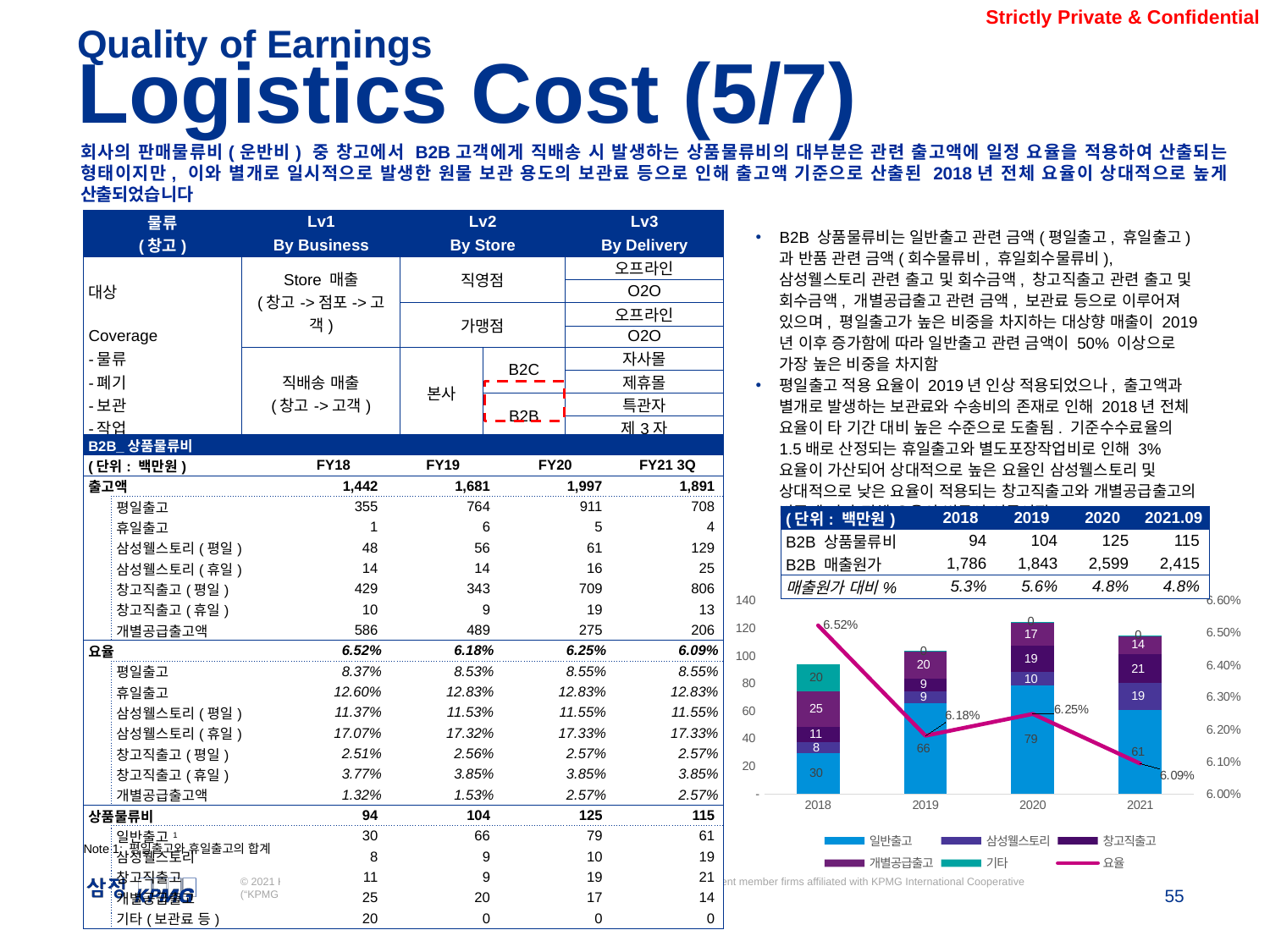

Quality of Earnings
Logistics Cost (5/7)
회사의 판매물류비(운반비) 중 창고에서 B2B고객에게 직배송 시 발생하는 상품물류비의 대부분은 관련 출고액에 일정 요율을 적용하여 산출되는 형태이지만, 이와 별개로 일시적으로 발생한 원물 보관 용도의 보관료 등으로 인해 출고액 기준으로 산출된 2018년 전체 요율이 상대적으로 높게 산출되었습니다
| 물류 | Lv1 | Lv2 |  | Lv3 |
| --- | --- | --- | --- | --- |
| (창고) | By Business | By Store |  | By Delivery |
|  | Store 매출 (창고->점포->고객) | 직영점 |  | 오프라인 |
| 대상 |  |  |  | O2O |
|  |  | 가맹점 |  | 오프라인 |
| Coverage |  |  |  | O2O |
| -물류 | 직배송 매출 (창고->고객) | 본사 | B2C | 자사몰 |
| -폐기 |  |  |  | 제휴몰 |
| -보관 |  |  | B2B | 특관자 |
| -작업 |  |  |  | 제3자 |
B2B 상품물류비는 일반출고 관련 금액(평일출고, 휴일출고)과 반품 관련 금액(회수물류비, 휴일회수물류비), 삼성웰스토리 관련 출고 및 회수금액, 창고직출고 관련 출고 및 회수금액, 개별공급출고 관련 금액, 보관료 등으로 이루어져 있으며, 평일출고가 높은 비중을 차지하는 대상향 매출이 2019년 이후 증가함에 따라 일반출고 관련 금액이 50% 이상으로 가장 높은 비중을 차지함
평일출고 적용 요율이 2019년 인상 적용되었으나, 출고액과 별개로 발생하는 보관료와 수송비의 존재로 인해 2018년 전체 요율이 타 기간 대비 높은 수준으로 도출됨. 기준수수료율의 1.5배로 산정되는 휴일출고와 별도포장작업비로 인해 3% 요율이 가산되어 상대적으로 높은 요율인 삼성웰스토리 및 상대적으로 낮은 요율이 적용되는 창고직출고와 개별공급출고의 비중에 따라 전체 요율의 변동이 이루어짐

| B2B\_상품물류비 |  |  |  |  |  |
| --- | --- | --- | --- | --- | --- |
| (단위: 백만원) |  | FY18 | FY19 | FY20 | FY21 3Q |
| 출고액 |  | 1,442 | 1,681 | 1,997 | 1,891 |
|  | 평일출고 | 355 | 764 | 911 | 708 |
|  | 휴일출고 | 1 | 6 | 5 | 4 |
|  | 삼성웰스토리(평일) | 48 | 56 | 61 | 129 |
|  | 삼성웰스토리(휴일) | 14 | 14 | 16 | 25 |
|  | 창고직출고(평일) | 429 | 343 | 709 | 806 |
|  | 창고직출고(휴일) | 10 | 9 | 19 | 13 |
|  | 개별공급출고액 | 586 | 489 | 275 | 206 |
| 요율 |  | 6.52% | 6.18% | 6.25% | 6.09% |
|  | 평일출고 | 8.37% | 8.53% | 8.55% | 8.55% |
|  | 휴일출고 | 12.60% | 12.83% | 12.83% | 12.83% |
|  | 삼성웰스토리(평일) | 11.37% | 11.53% | 11.55% | 11.55% |
|  | 삼성웰스토리(휴일) | 17.07% | 17.32% | 17.33% | 17.33% |
|  | 창고직출고(평일) | 2.51% | 2.56% | 2.57% | 2.57% |
|  | 창고직출고(휴일) | 3.77% | 3.85% | 3.85% | 3.85% |
|  | 개별공급출고액 | 1.32% | 1.53% | 2.57% | 2.57% |
| 상품물류비 |  | 94 | 104 | 125 | 115 |
|  | 일반출고1 | 30 | 66 | 79 | 61 |
|  | 삼성웰스토리 | 8 | 9 | 10 | 19 |
|  | 창고직출고 | 11 | 9 | 19 | 21 |
|  | 개별공급출고 | 25 | 20 | 17 | 14 |
|  | 기타(보관료 등) | 20 | 0 | 0 | 0 |
| (단위: 백만원) | 2018 | 2019 | 2020 | 2021.09 |
| --- | --- | --- | --- | --- |
| B2B 상품물류비 | 94 | 104 | 125 | 115 |
| B2B 매출원가 | 1,786 | 1,843 | 2,599 | 2,415 |
| 매출원가 대비% | 5.3% | 5.6% | 4.8% | 4.8% |

### Chart

| Category | 일반출고 | 삼성웰스토리 | 창고직출고 | 개별공급출고 | 기타 | 요율 |
|---|---|---|---|---|---|---|
| 2018 | 29.847283207799997 | 7.7937468912 | 11.153073074415001 | 25.41134350517 | 19.89383887616 | 0.06524126547691085 |
| 2019 | 65.85865078125 | 8.8818519945 | 9.143824744125 | 19.57430798455 | 0.4203395244 | 0.061811043633357945 |
| 2020 | 78.54800936400001 | 9.851788254 | 18.939011950350004 | 17.3013269471 | 0.15186148200000002 | 0.062490372834645105 |
| 2021 | 61.10091839475 | 19.20748928175 | 21.154788046800004 | 13.749981615000003 | 0.04991758560000001 | 0.06094558746968382 |
Note 1: 평일출고와 휴일출고의 합계